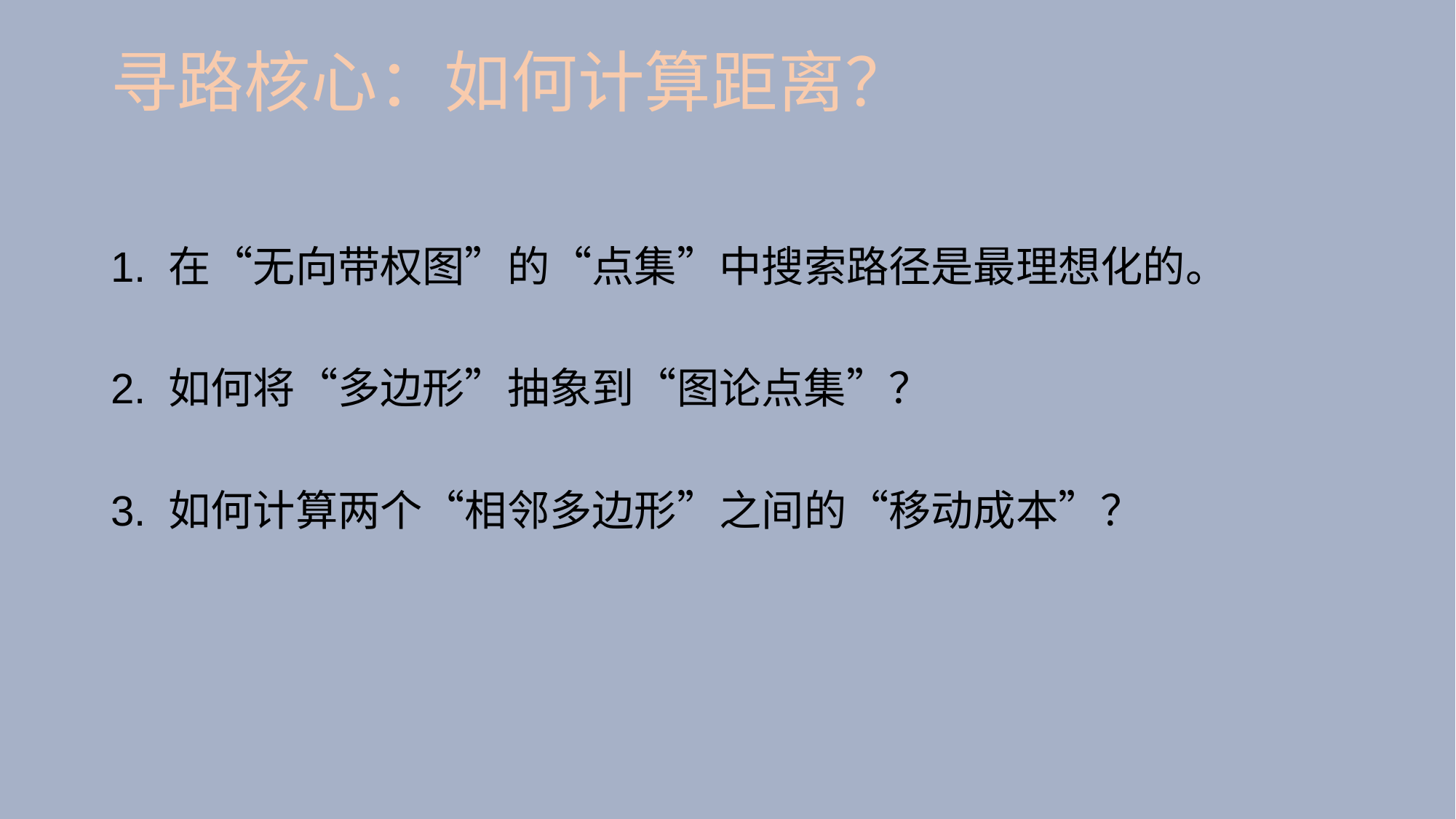

# 寻路核心：如何计算距离？
1. 在“无向带权图”的“点集”中搜索路径是最理想化的。

2. 如何将“多边形”抽象到“图论点集”？

3. 如何计算两个“相邻多边形”之间的“移动成本”？